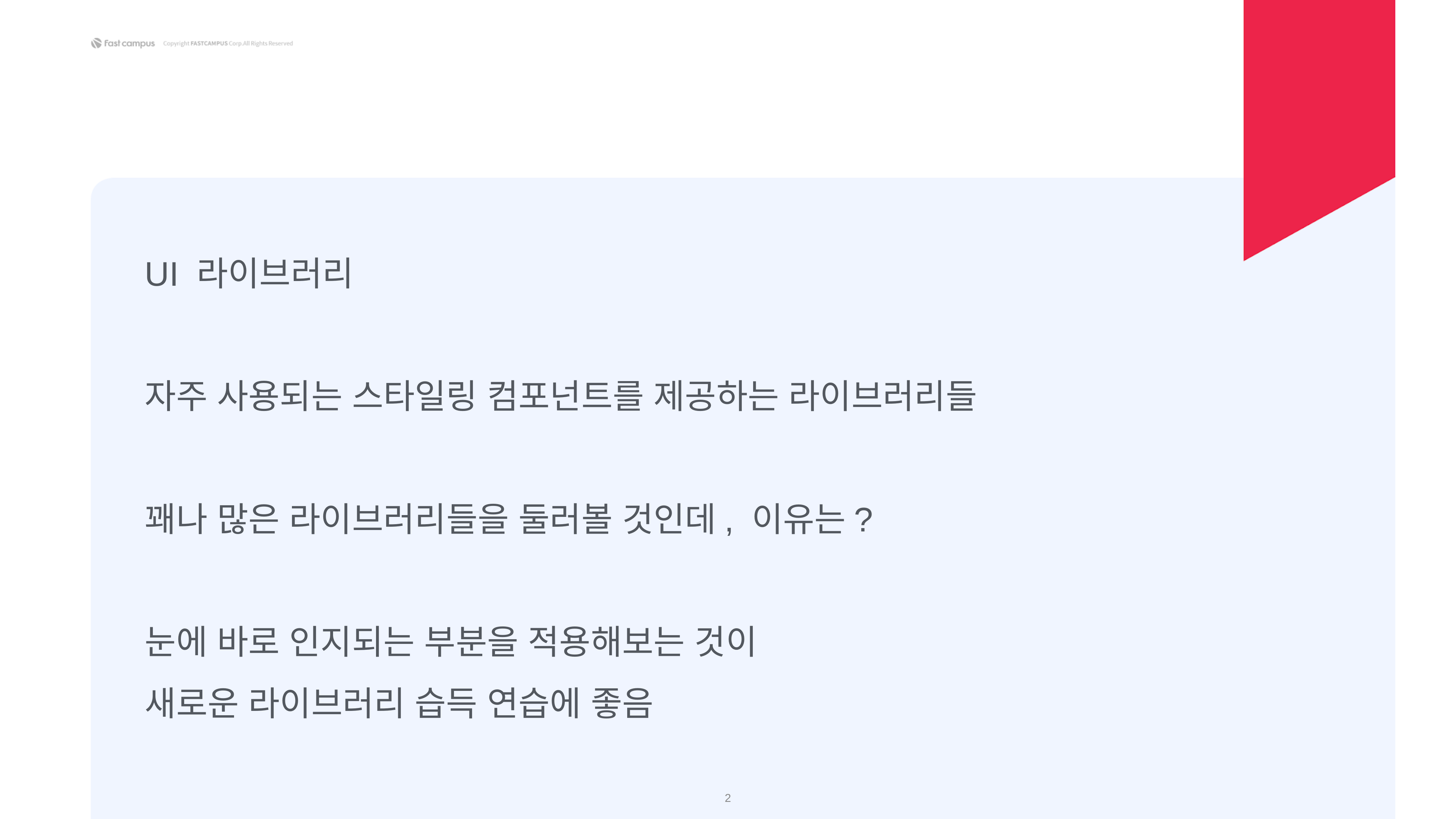

UI 라이브러리

자주 사용되는 스타일링 컴포넌트를 제공하는 라이브러리들

꽤나 많은 라이브러리들을 둘러볼 것인데, 이유는?

눈에 바로 인지되는 부분을 적용해보는 것이
새로운 라이브러리 습득 연습에 좋음
2